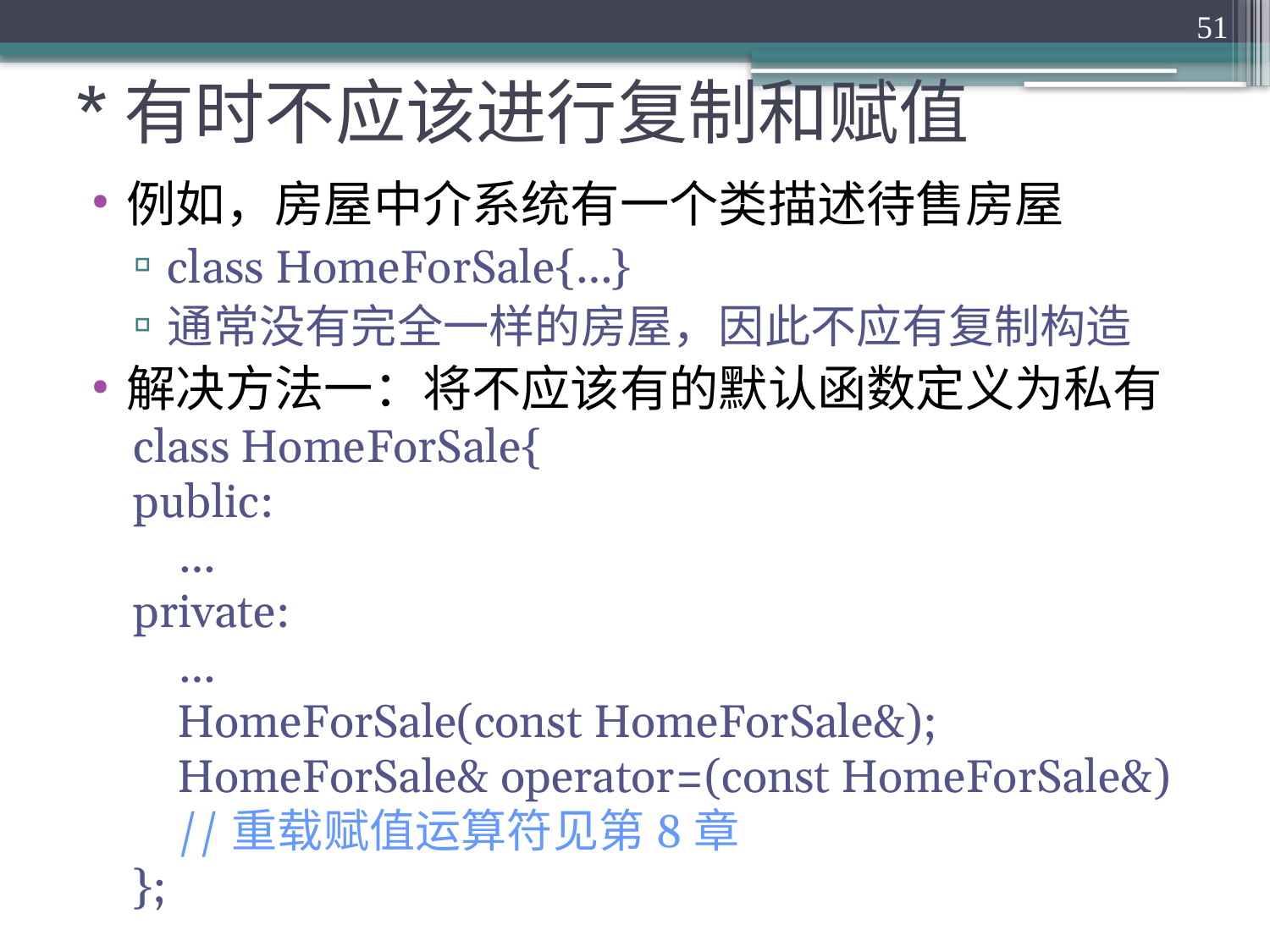

51
# *有时不应该进行复制和赋值
例如，房屋中介系统有一个类描述待售房屋
class HomeForSale{…}
通常没有完全一样的房屋，因此不应有复制构造
解决方法一：将不应该有的默认函数定义为私有
class HomeForSale{
public:
    …
private:
    …
    HomeForSale(const HomeForSale&);
    HomeForSale& operator=(const HomeForSale&)
    //重载赋值运算符见第8章
};